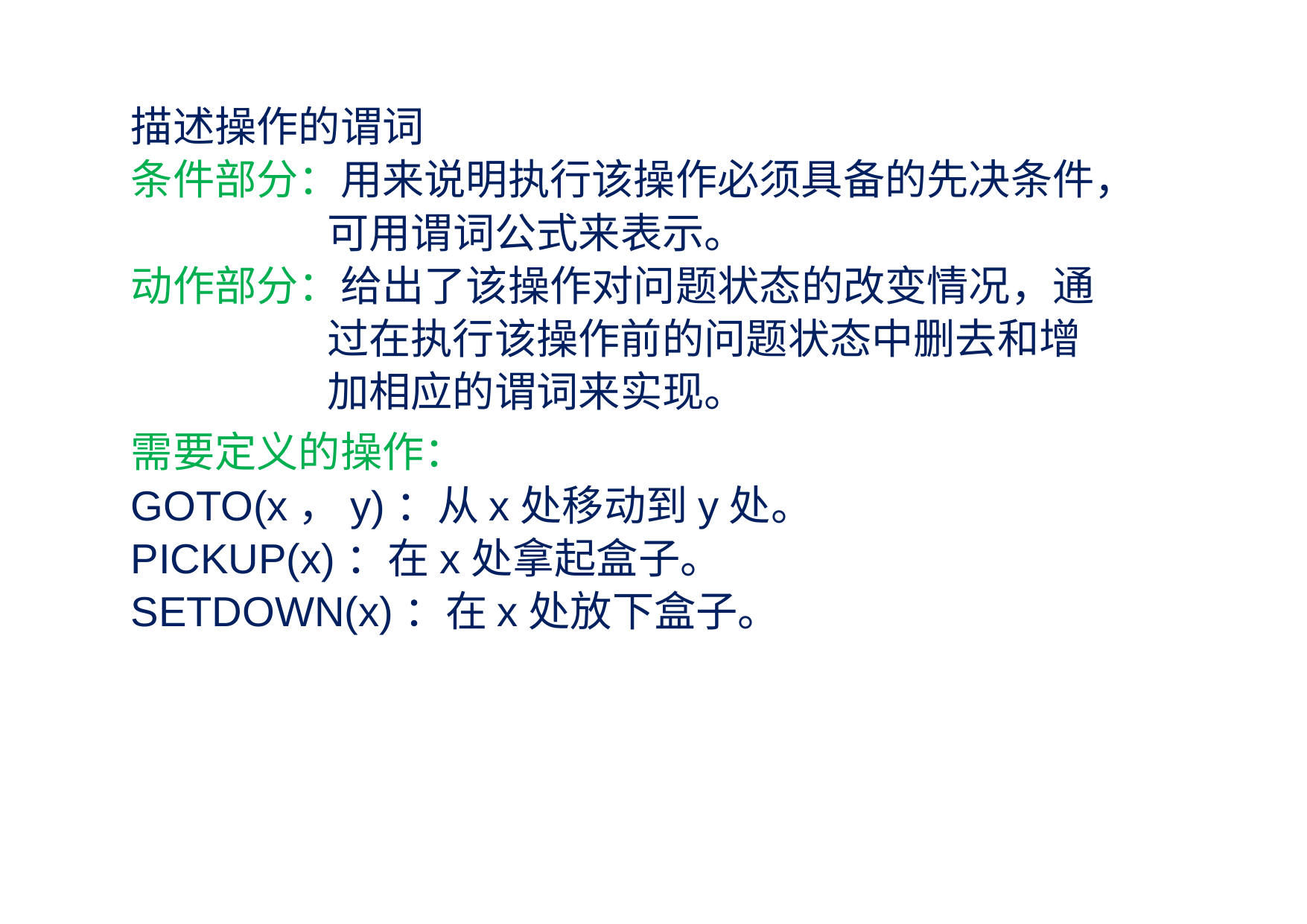

描述操作的谓词
条件部分：用来说明执行该操作必须具备的先决条件，
                    可用谓词公式来表示。
动作部分：给出了该操作对问题状态的改变情况，通
                    过在执行该操作前的问题状态中删去和增
                    加相应的谓词来实现。
需要定义的操作：
GOTO(x，y)：从x处移动到y处。
PICKUP(x)：在x处拿起盒子。
SETDOWN(x)：在x处放下盒子。

40